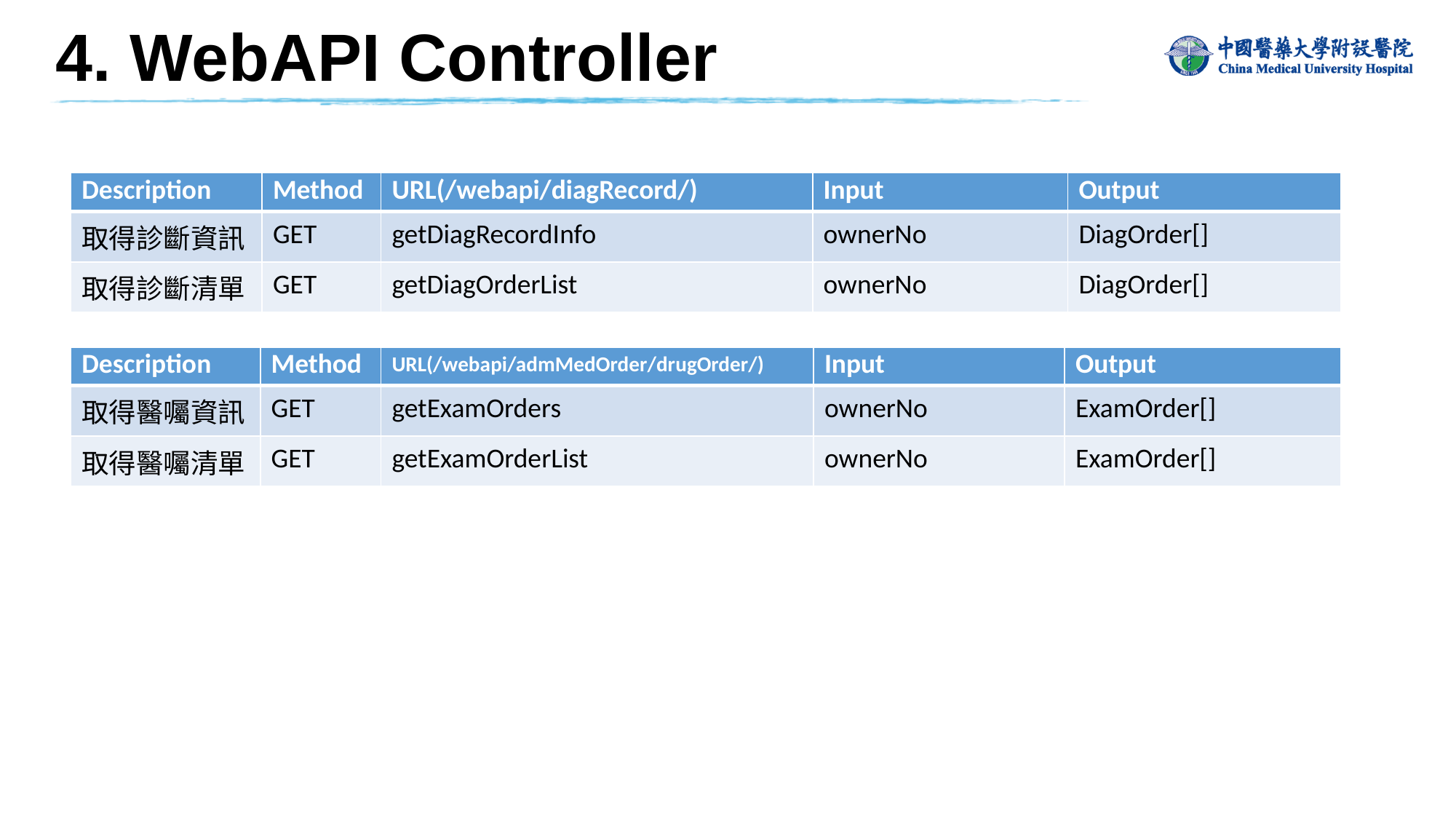

4. WebAPI Controller
| Description | Method | URL(/webapi/diagRecord/) | Input | Output |
| --- | --- | --- | --- | --- |
| 取得診斷資訊 | GET | getDiagRecordInfo | ownerNo | DiagOrder[] |
| 取得診斷清單 | GET | getDiagOrderList | ownerNo | DiagOrder[] |
| Description | Method | URL(/webapi/admMedOrder/drugOrder/) | Input | Output |
| --- | --- | --- | --- | --- |
| 取得醫囑資訊 | GET | getExamOrders | ownerNo | ExamOrder[] |
| 取得醫囑清單 | GET | getExamOrderList | ownerNo | ExamOrder[] |